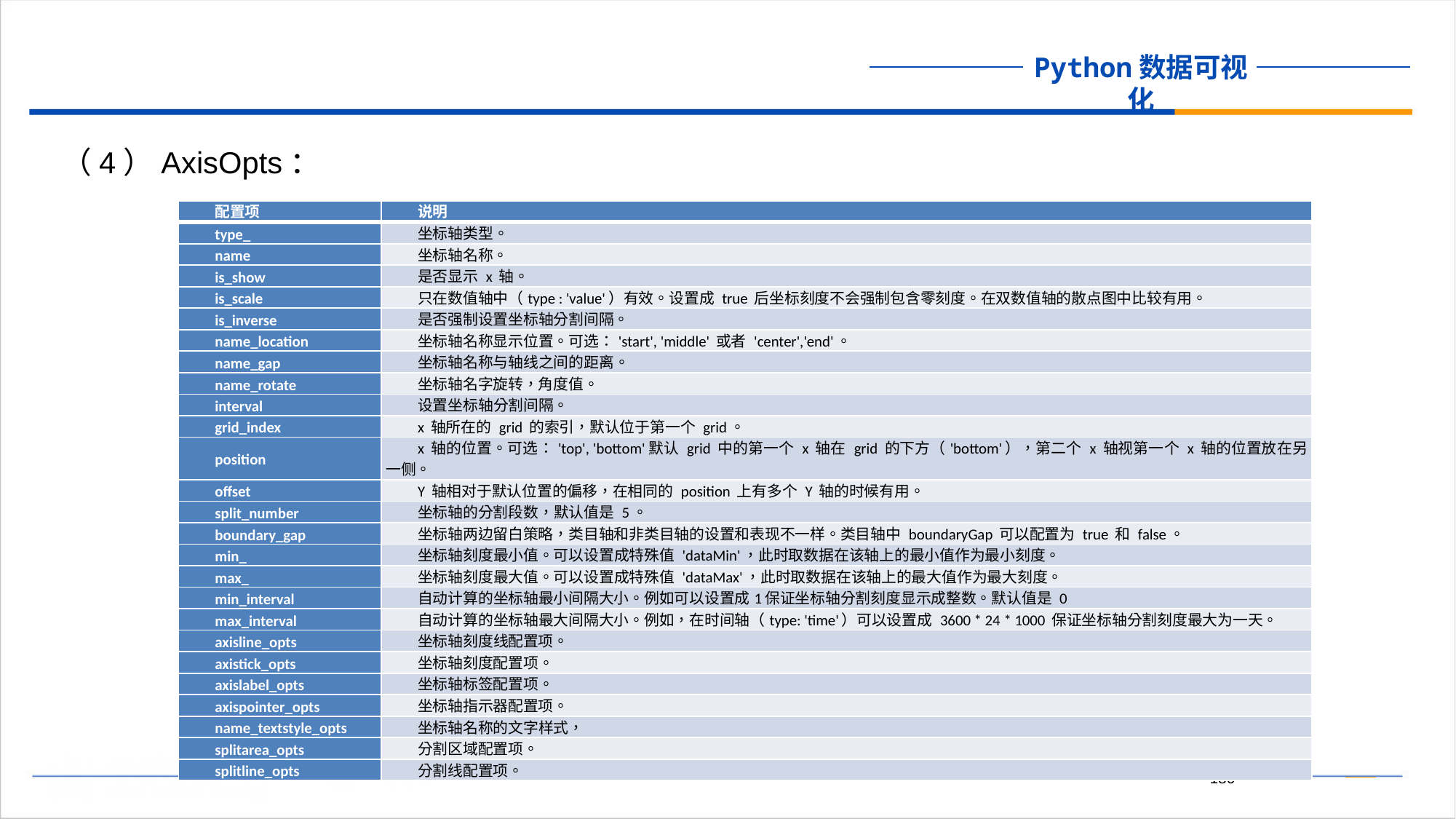

（4）AxisOpts：
| 配置项 | 说明 |
| --- | --- |
| type\_ | 坐标轴类型。 |
| name | 坐标轴名称。 |
| is\_show | 是否显示 x 轴。 |
| is\_scale | 只在数值轴中（type : 'value'）有效。设置成 true 后坐标刻度不会强制包含零刻度。在双数值轴的散点图中比较有用。 |
| is\_inverse | 是否强制设置坐标轴分割间隔。 |
| name\_location | 坐标轴名称显示位置。可选：'start', 'middle' 或者 'center','end'。 |
| name\_gap | 坐标轴名称与轴线之间的距离。 |
| name\_rotate | 坐标轴名字旋转，角度值。 |
| interval | 设置坐标轴分割间隔。 |
| grid\_index | x 轴所在的 grid 的索引，默认位于第一个 grid。 |
| position | x 轴的位置。可选：'top', 'bottom'默认 grid 中的第一个 x 轴在 grid 的下方（'bottom'），第二个 x 轴视第一个 x 轴的位置放在另一侧。 |
| offset | Y 轴相对于默认位置的偏移，在相同的 position 上有多个 Y 轴的时候有用。 |
| split\_number | 坐标轴的分割段数，默认值是 5。 |
| boundary\_gap | 坐标轴两边留白策略，类目轴和非类目轴的设置和表现不一样。类目轴中 boundaryGap 可以配置为 true 和 false。 |
| min\_ | 坐标轴刻度最小值。可以设置成特殊值 'dataMin'，此时取数据在该轴上的最小值作为最小刻度。 |
| max\_ | 坐标轴刻度最大值。可以设置成特殊值 'dataMax'，此时取数据在该轴上的最大值作为最大刻度。 |
| min\_interval | 自动计算的坐标轴最小间隔大小。例如可以设置成1保证坐标轴分割刻度显示成整数。默认值是 0 |
| max\_interval | 自动计算的坐标轴最大间隔大小。例如，在时间轴（type: 'time'）可以设置成 3600 \* 24 \* 1000 保证坐标轴分割刻度最大为一天。 |
| axisline\_opts | 坐标轴刻度线配置项。 |
| axistick\_opts | 坐标轴刻度配置项。 |
| axislabel\_opts | 坐标轴标签配置项。 |
| axispointer\_opts | 坐标轴指示器配置项。 |
| name\_textstyle\_opts | 坐标轴名称的文字样式， |
| splitarea\_opts | 分割区域配置项。 |
| splitline\_opts | 分割线配置项。 |